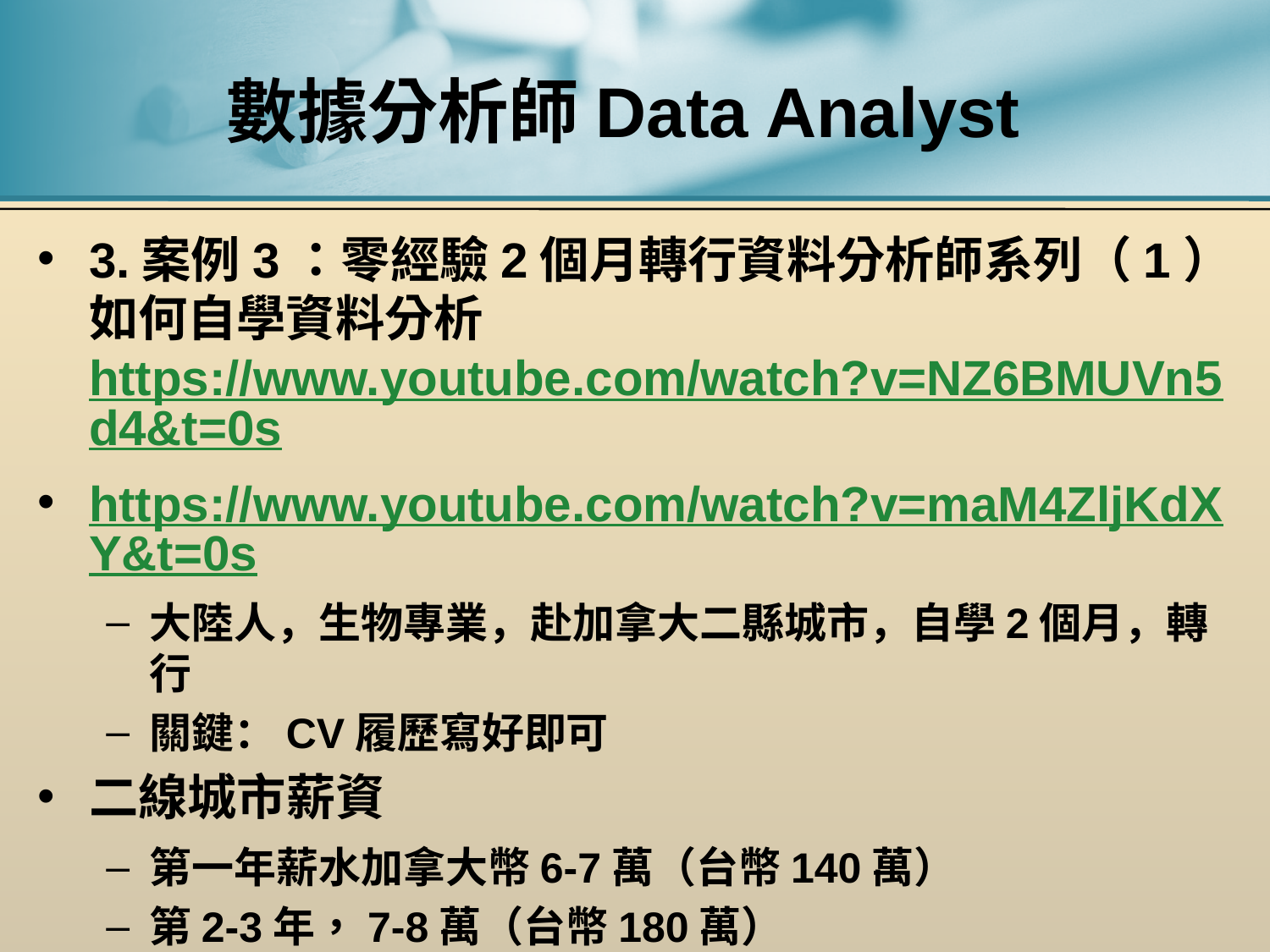

# 數據分析師Data Analyst
3.案例3：零經驗2個月轉行資料分析師系列（1）如何自學資料分析https://www.youtube.com/watch?v=NZ6BMUVn5d4&t=0s
https://www.youtube.com/watch?v=maM4ZljKdXY&t=0s
大陸人，生物專業，赴加拿大二縣城市，自學2個月，轉行
關鍵：CV履歷寫好即可
二線城市薪資
第一年薪水加拿大幣6-7萬（台幣140萬）
第2-3年，7-8萬（台幣180萬）
第5年，9-10萬（台幣223萬）